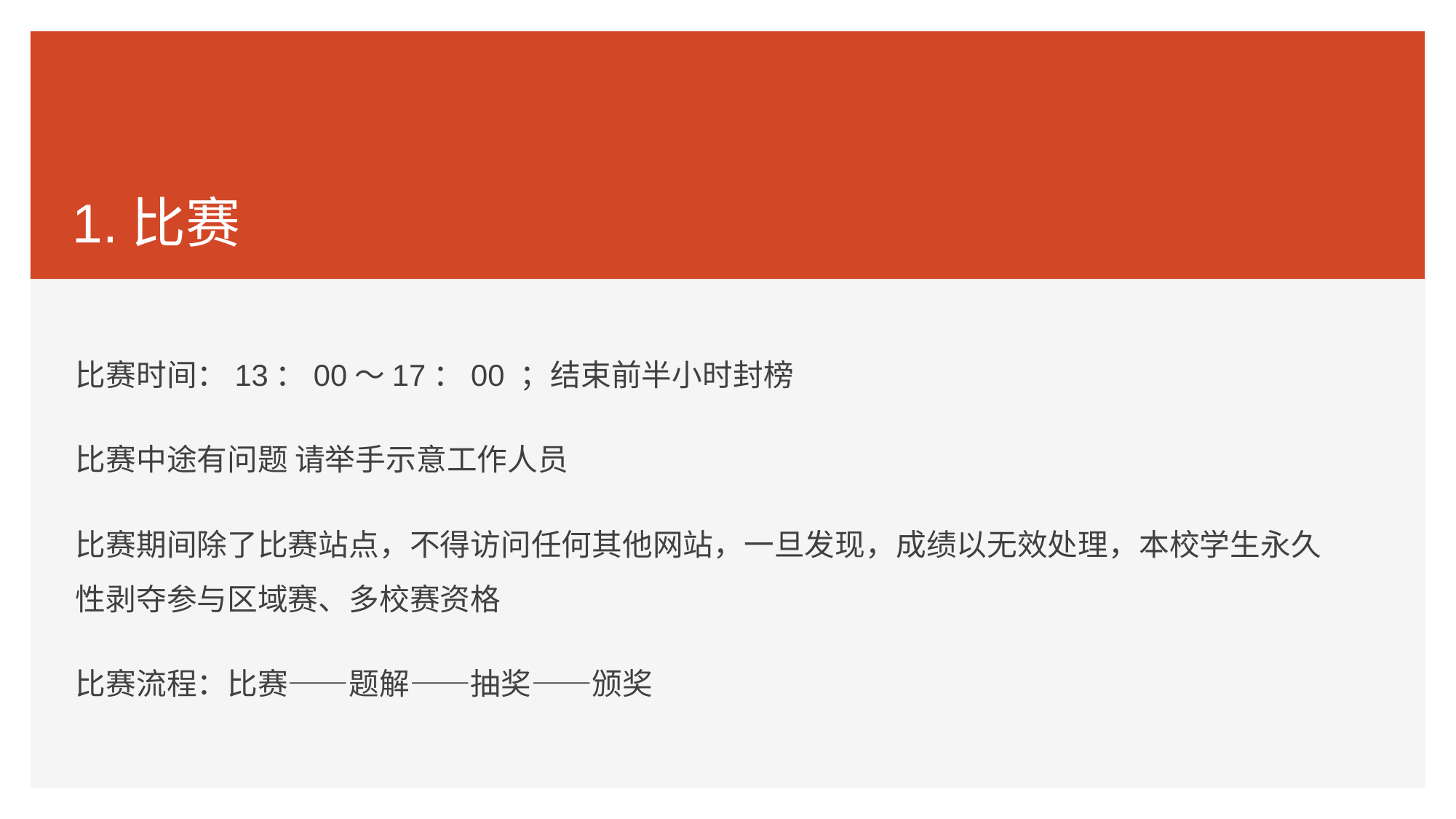

1.比赛
比赛时间：13：00～17：00 ；结束前半小时封榜
比赛中途有问题 请举手示意工作人员
比赛期间除了比赛站点，不得访问任何其他网站，一旦发现，成绩以无效处理，本校学生永久性剥夺参与区域赛、多校赛资格
比赛流程：比赛——题解——抽奖——颁奖